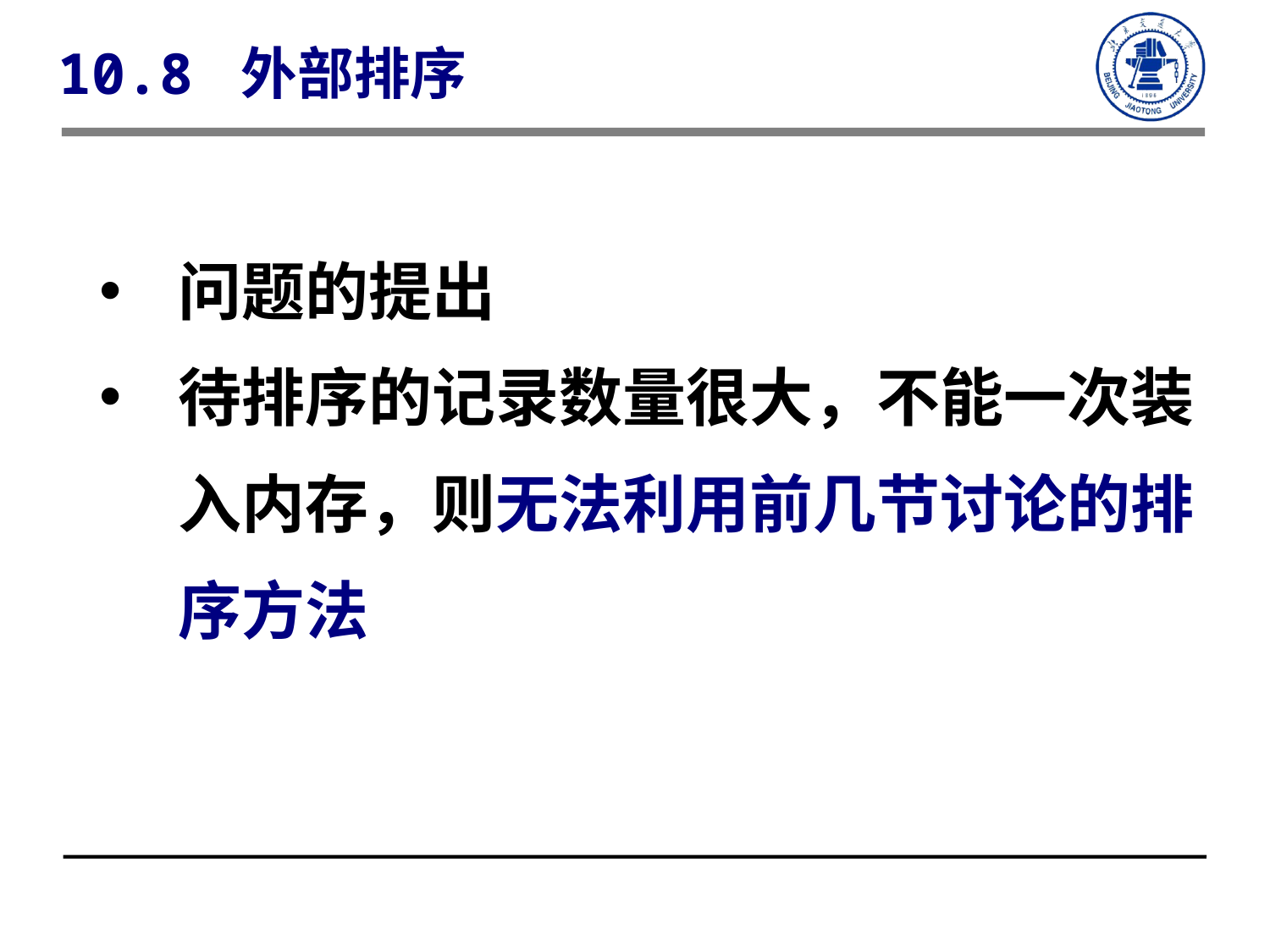

10.8 外部排序
问题的提出
待排序的记录数量很大，不能一次装入内存，则无法利用前几节讨论的排序方法